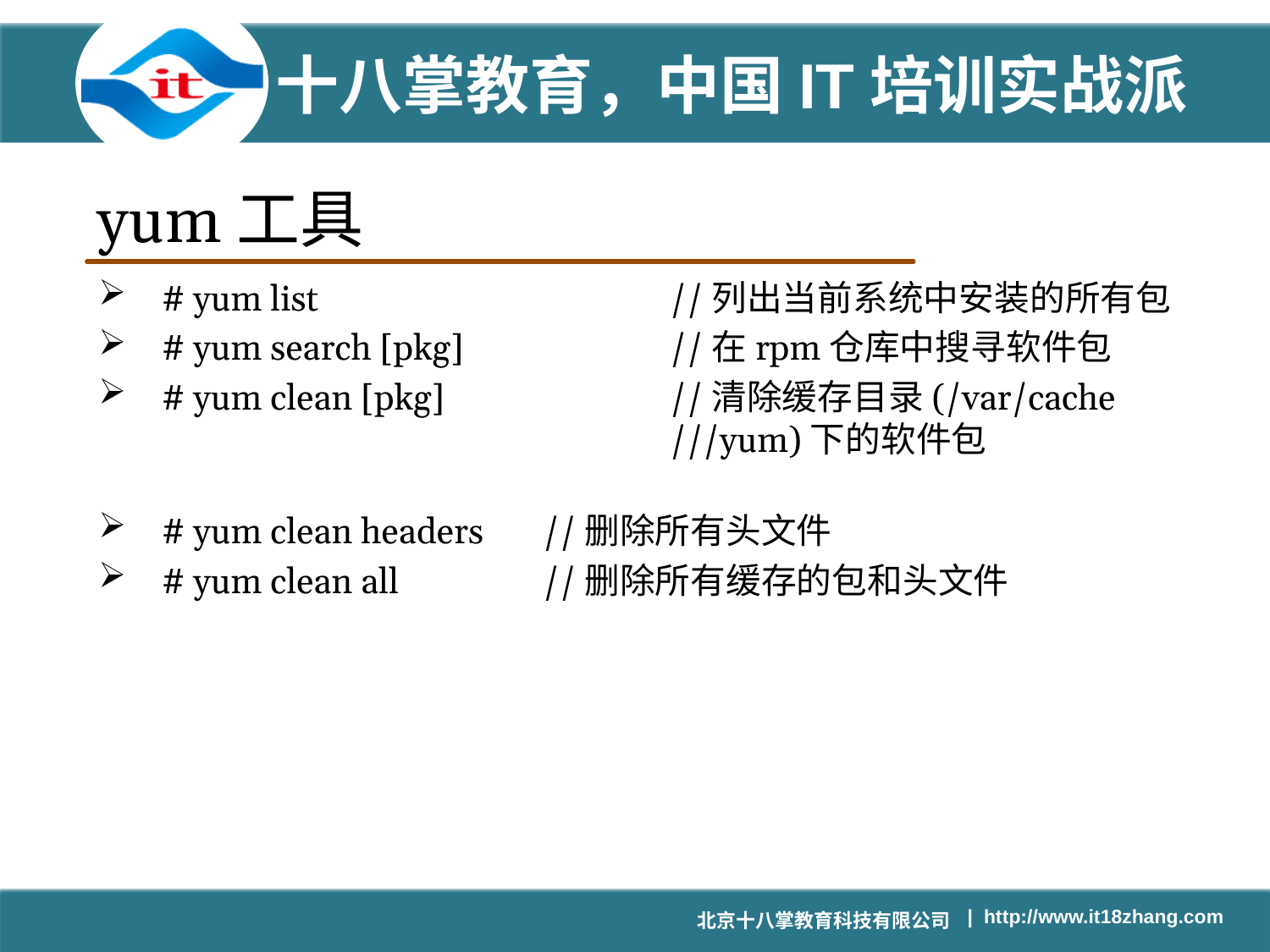

# yum工具
# yum list			//列出当前系统中安装的所有包
# yum search [pkg]		//在rpm仓库中搜寻软件包
# yum clean [pkg]		//清除缓存目录(/var/cache ///yum)下的软件包
# yum clean headers 	//删除所有头文件
# yum clean all		//删除所有缓存的包和头文件